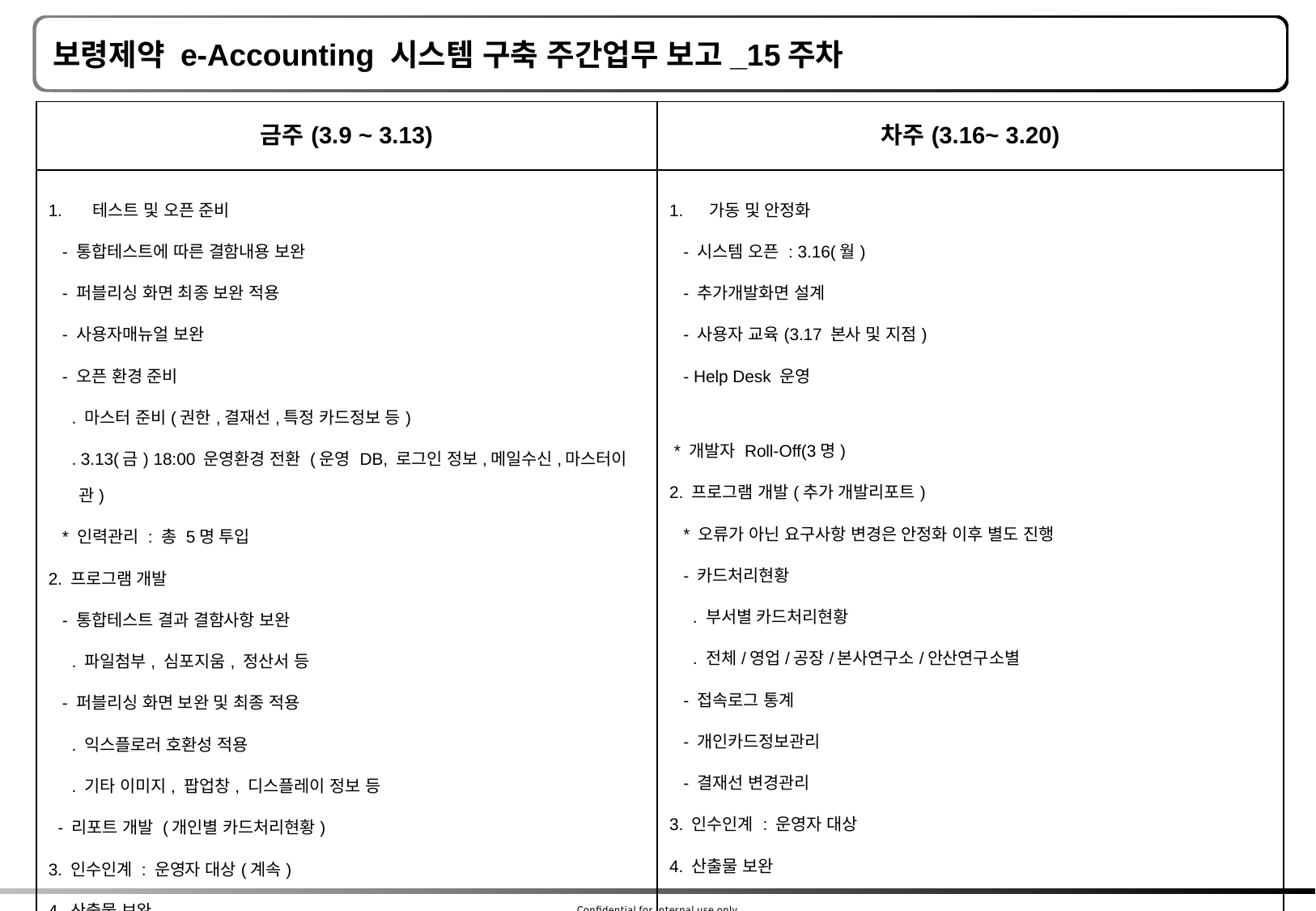

보령제약 e-Accounting 시스템 구축 주간업무 보고_15주차
| 금주(3.9 ~ 3.13) | 차주(3.16~ 3.20) |
| --- | --- |
| 테스트 및 오픈 준비 - 통합테스트에 따른 결함내용 보완 - 퍼블리싱 화면 최종 보완 적용 - 사용자매뉴얼 보완 - 오픈 환경 준비 . 마스터 준비(권한,결재선,특정 카드정보 등) . 3.13(금) 18:00 운영환경 전환 (운영 DB, 로그인 정보,메일수신,마스터이관) \* 인력관리 : 총 5명 투입 2. 프로그램 개발 - 통합테스트 결과 결함사항 보완 . 파일첨부, 심포지움, 정산서 등 - 퍼블리싱 화면 보완 및 최종 적용 . 익스플로러 호환성 적용 . 기타 이미지, 팝업창, 디스플레이 정보 등 - 리포트 개발 (개인별 카드처리현황) 3. 인수인계 : 운영자 대상(계속) 4. 산출물 보완 | 가동 및 안정화 - 시스템 오픈 : 3.16(월) - 추가개발화면 설계 - 사용자 교육(3.17 본사 및 지점) - Help Desk 운영 \* 개발자 Roll-Off(3명) 2. 프로그램 개발(추가 개발리포트) \* 오류가 아닌 요구사항 변경은 안정화 이후 별도 진행 - 카드처리현황 . 부서별 카드처리현황 . 전체/영업/공장/본사연구소/안산연구소별 - 접속로그 통계 - 개인카드정보관리 - 결재선 변경관리 3. 인수인계 : 운영자 대상 4. 산출물 보완 |